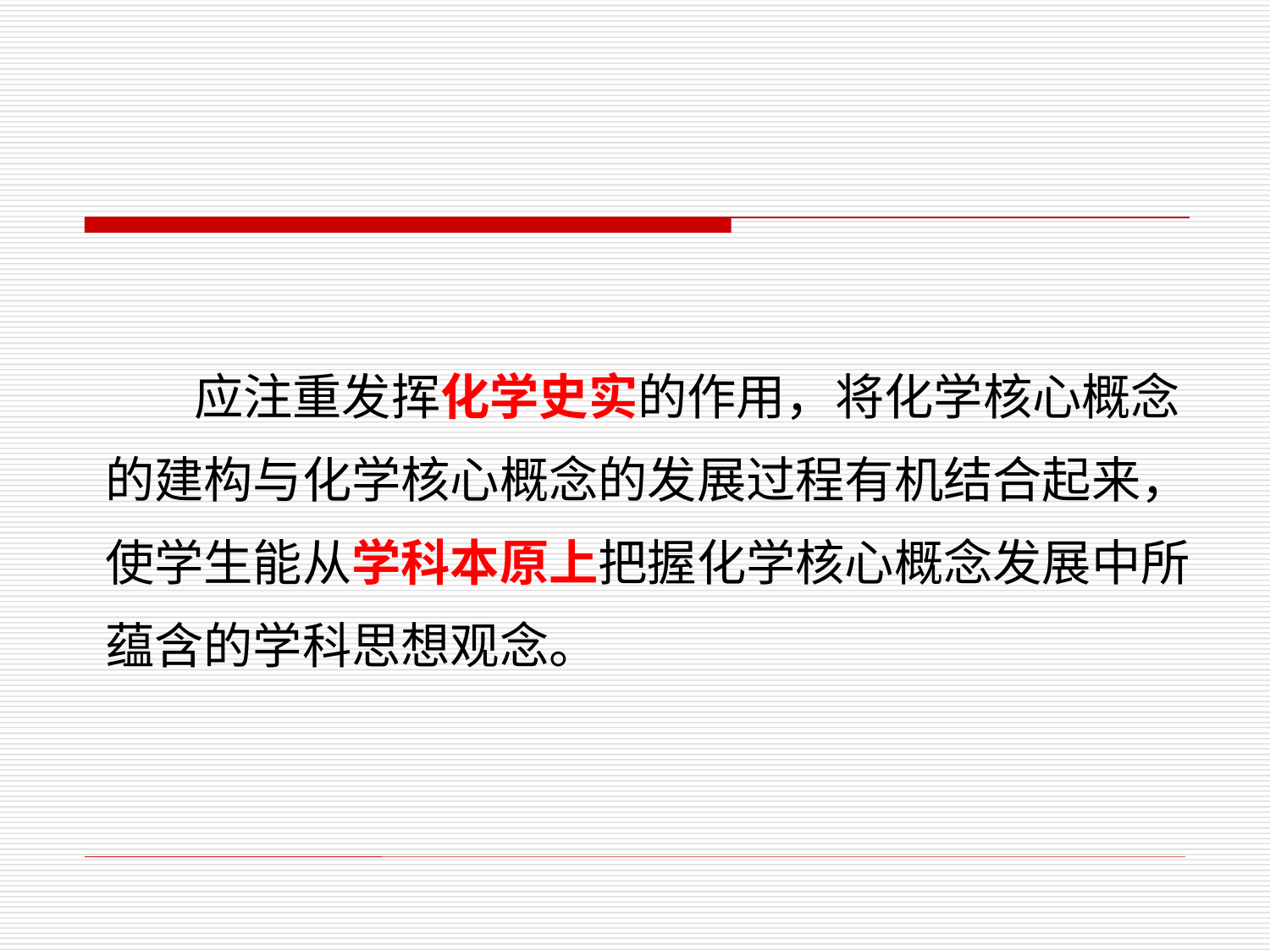

应注重发挥化学史实的作用，将化学核心概念的建构与化学核心概念的发展过程有机结合起来，使学生能从学科本原上把握化学核心概念发展中所蕴含的学科思想观念。